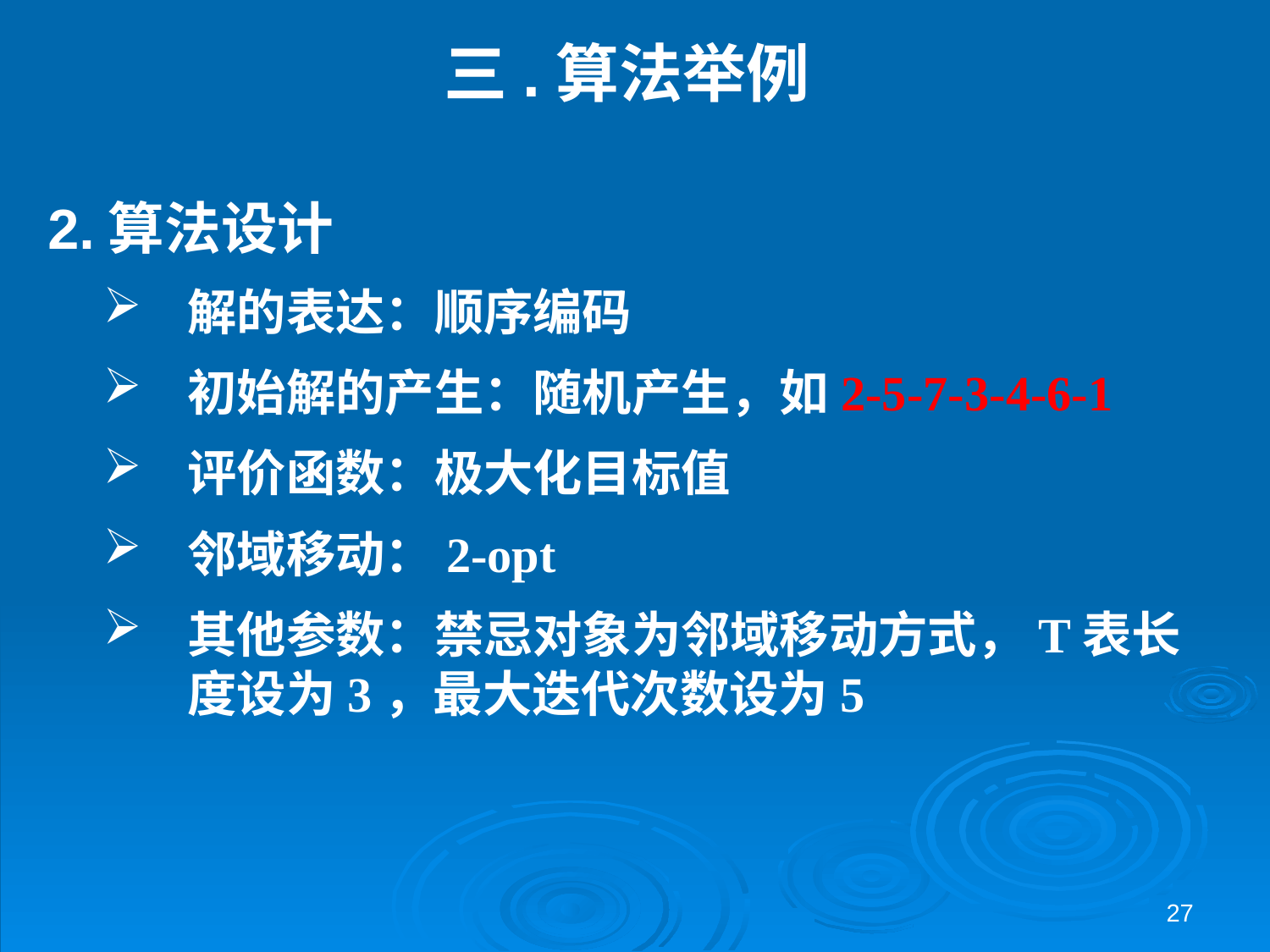

# 三.算法举例
2.算法设计
解的表达：顺序编码
初始解的产生：随机产生，如2-5-7-3-4-6-1
评价函数：极大化目标值
邻域移动：2-opt
其他参数：禁忌对象为邻域移动方式，T表长度设为3，最大迭代次数设为5
27